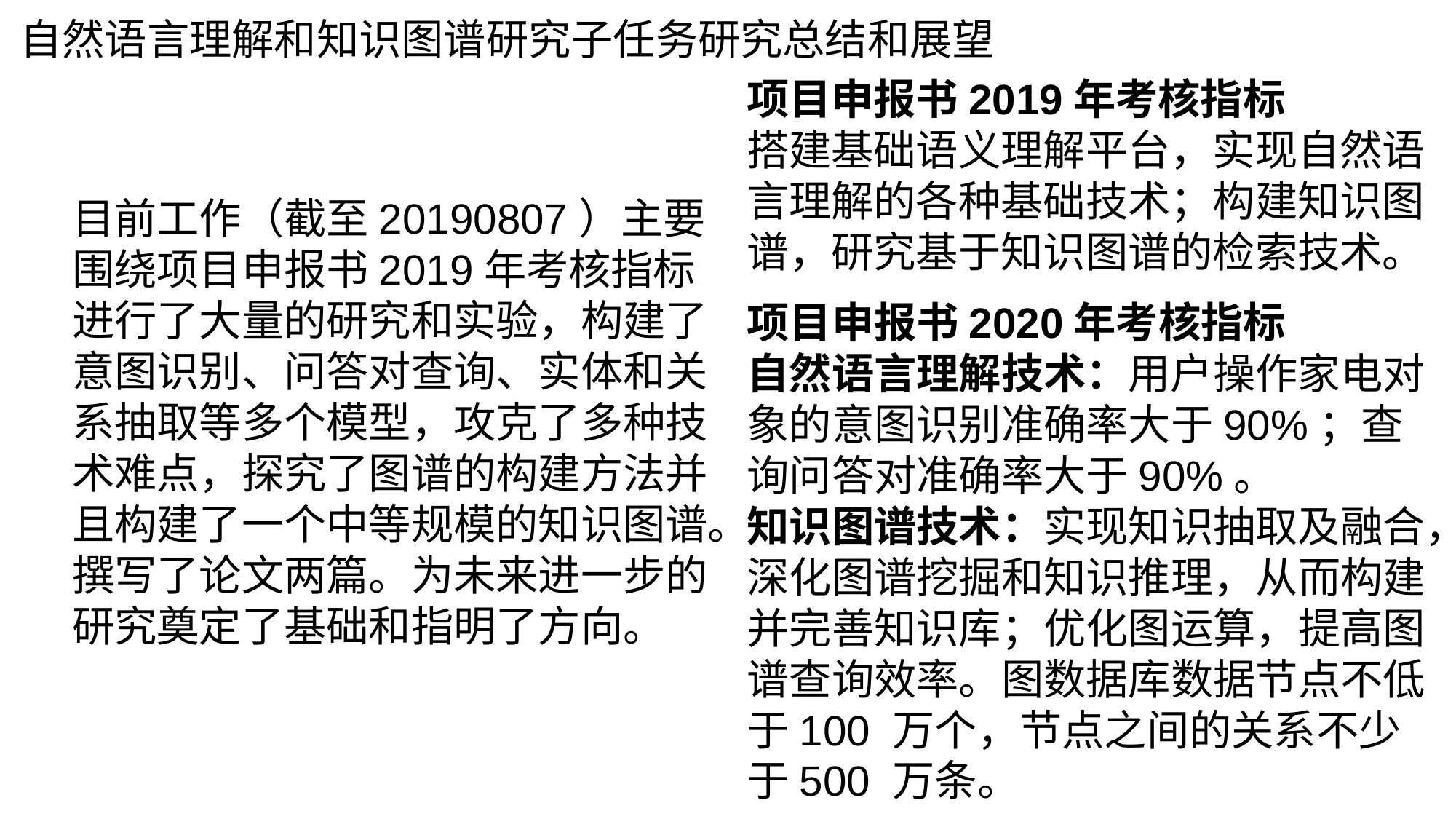

自然语言理解和知识图谱研究子任务研究总结和展望
项目申报书2019年考核指标
搭建基础语义理解平台，实现自然语言理解的各种基础技术；构建知识图谱，研究基于知识图谱的检索技术。
目前工作（截至20190807）主要围绕项目申报书2019年考核指标进行了大量的研究和实验，构建了意图识别、问答对查询、实体和关系抽取等多个模型，攻克了多种技术难点，探究了图谱的构建方法并且构建了一个中等规模的知识图谱。撰写了论文两篇。为未来进一步的研究奠定了基础和指明了方向。
项目申报书2020年考核指标
自然语言理解技术：用户操作家电对象的意图识别准确率大于90%；查询问答对准确率大于90%。
知识图谱技术：实现知识抽取及融合，深化图谱挖掘和知识推理，从而构建并完善知识库；优化图运算，提高图谱查询效率。图数据库数据节点不低于100 万个，节点之间的关系不少于500 万条。